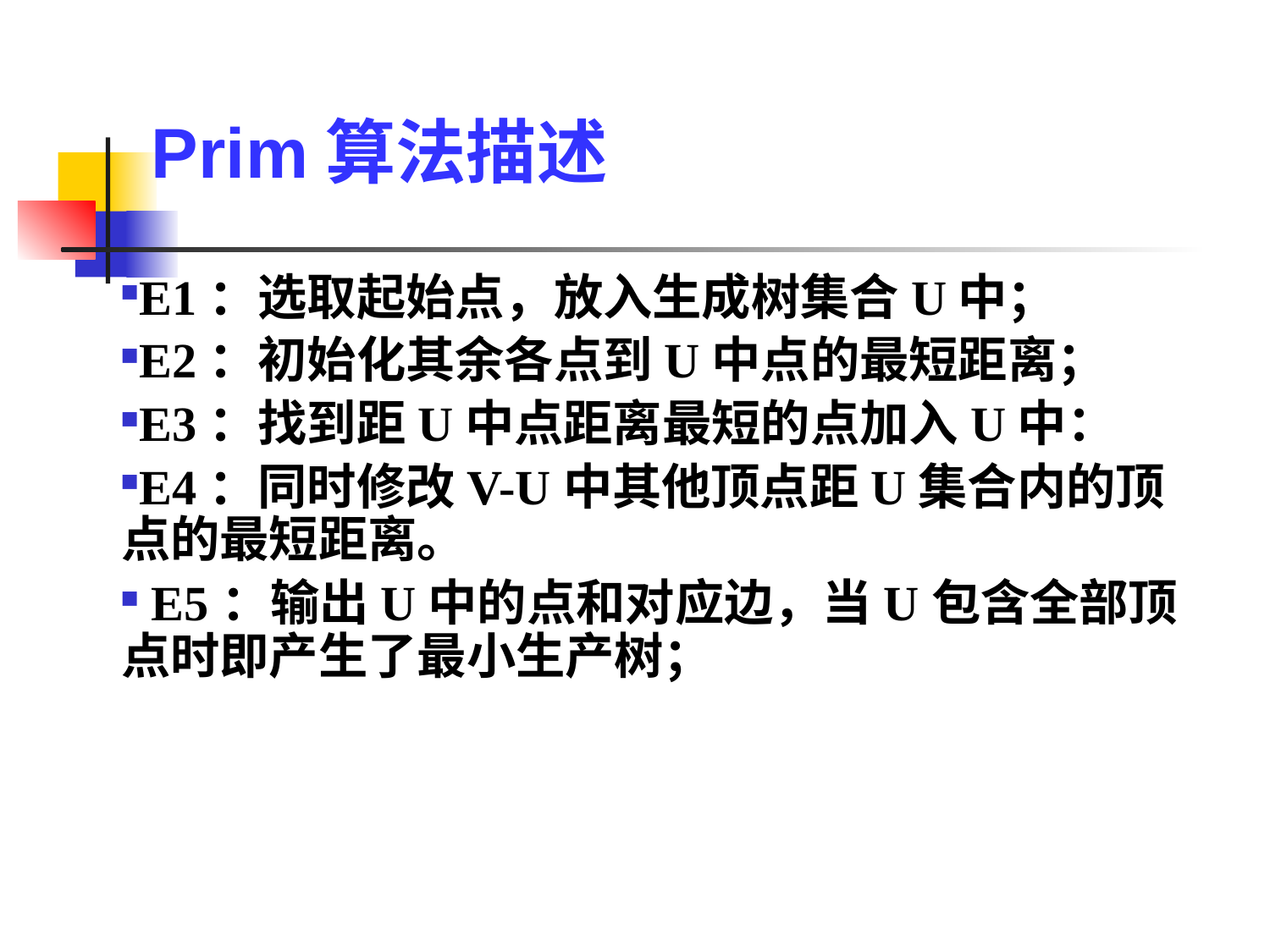

Prim算法描述
E1：选取起始点，放入生成树集合U中；
E2：初始化其余各点到U中点的最短距离；
E3：找到距U中点距离最短的点加入U中：
E4：同时修改V-U中其他顶点距U集合内的顶点的最短距离。
 E5：输出U中的点和对应边，当U包含全部顶点时即产生了最小生产树；

85